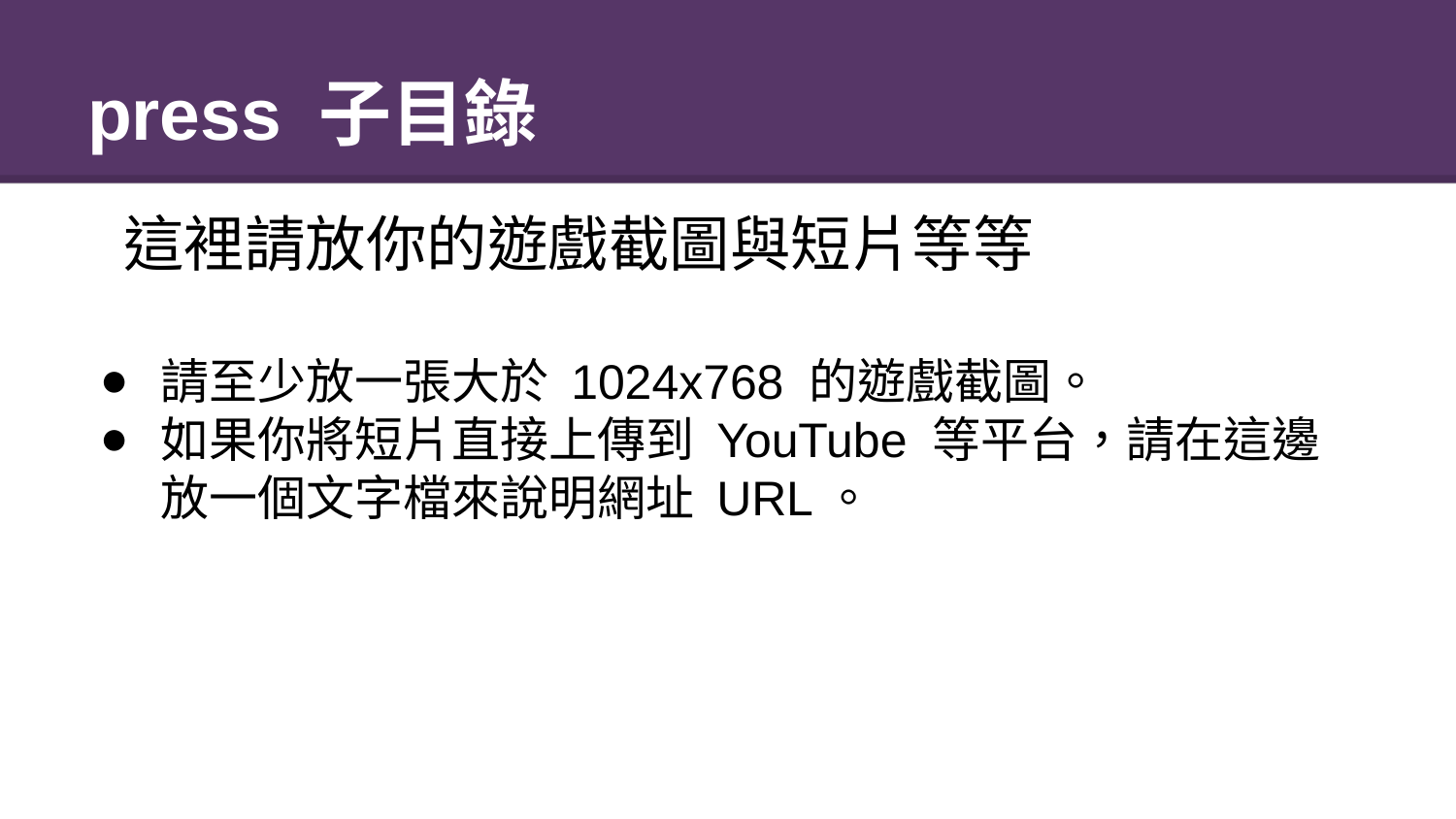

# press 子目錄
這裡請放你的遊戲截圖與短片等等

請至少放一張大於 1024x768 的遊戲截圖。
如果你將短片直接上傳到 YouTube 等平台，請在這邊放一個文字檔來說明網址 URL。